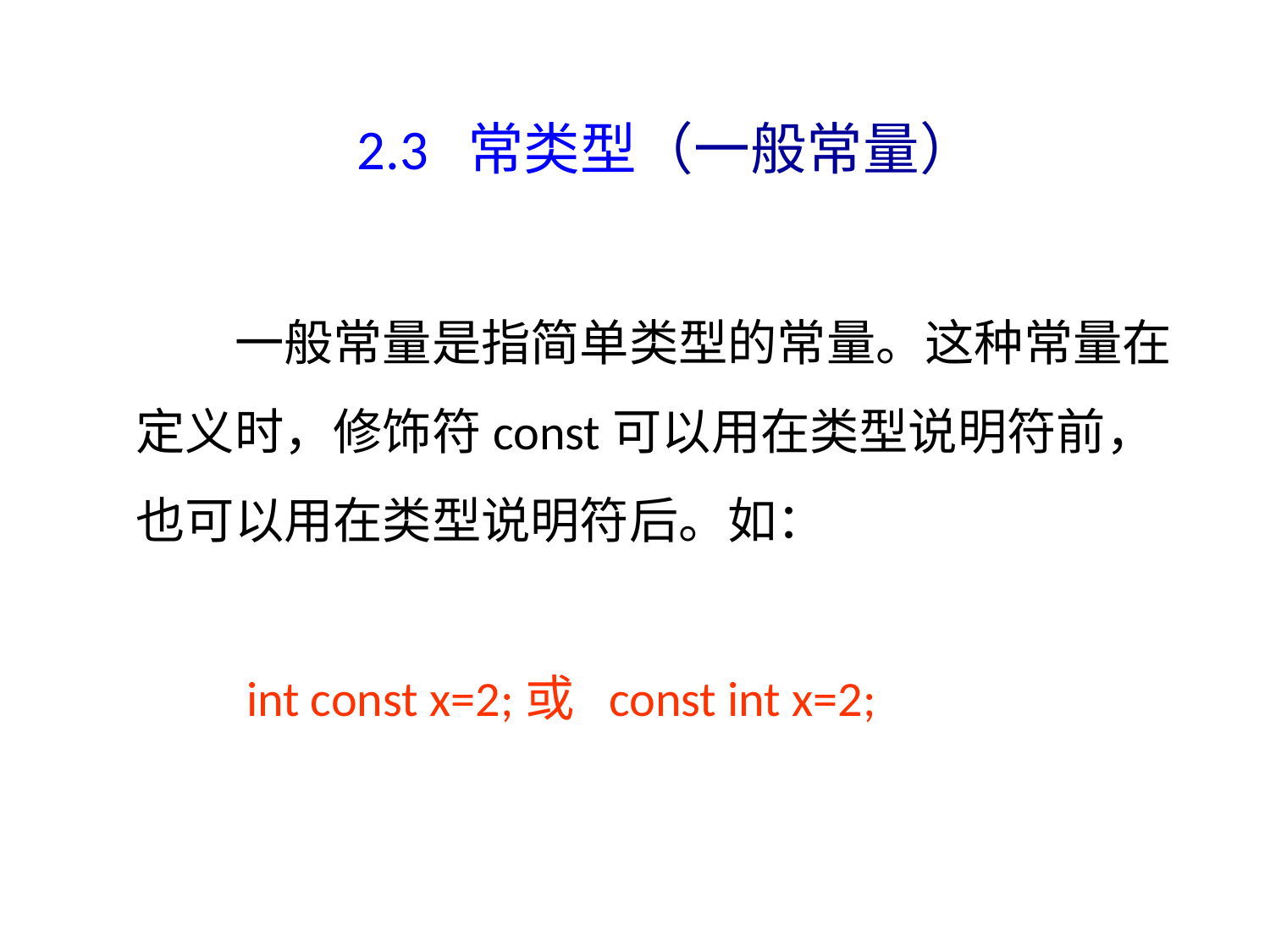

2.3  常类型（一般常量）
　　一般常量是指简单类型的常量。这种常量在定义时，修饰符const可以用在类型说明符前，也可以用在类型说明符后。如：
　　int const x=2;或  const int x=2;